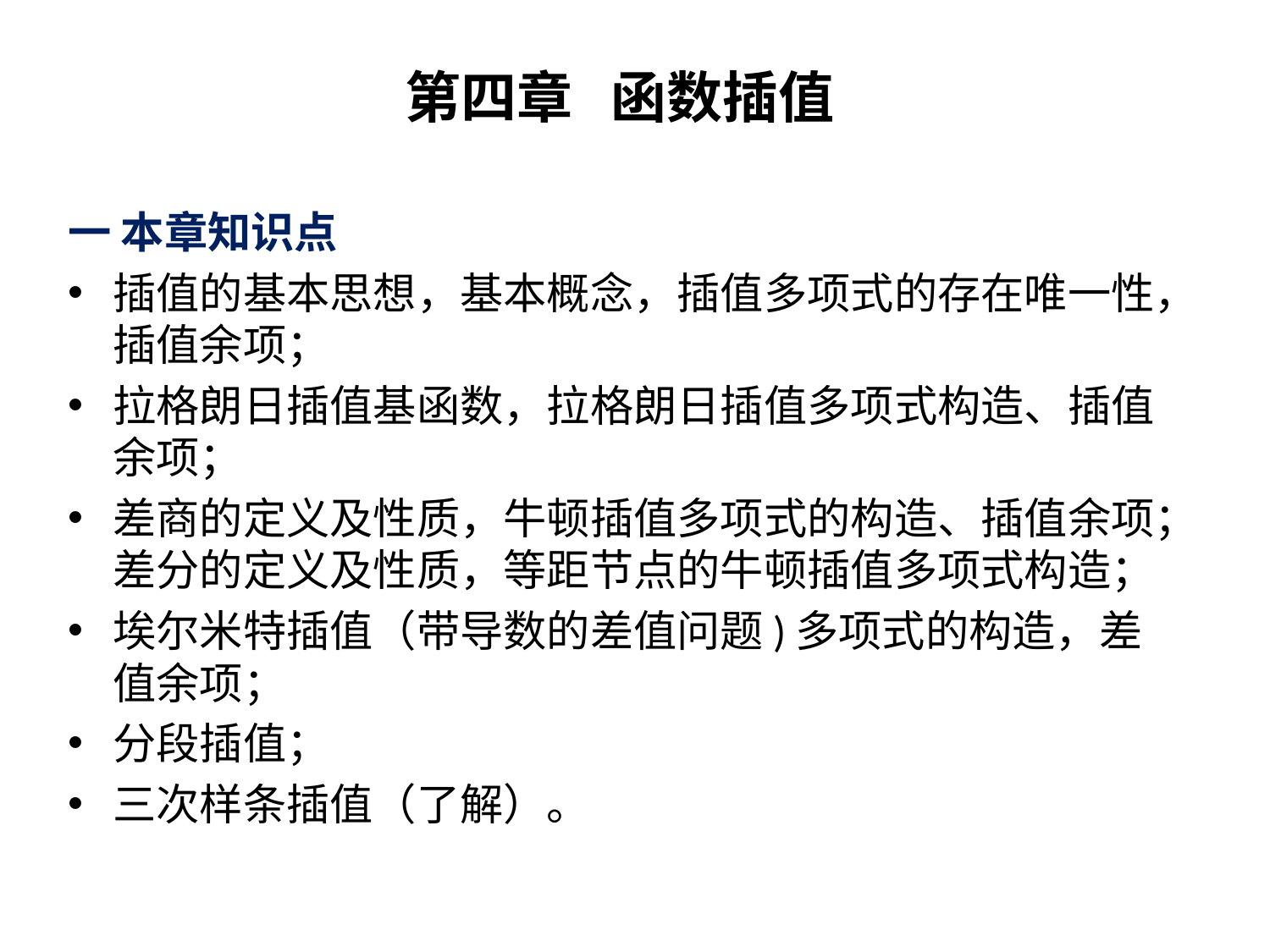

第四章   函数插值
一 本章知识点
插值的基本思想，基本概念，插值多项式的存在唯一性，插值余项；
拉格朗日插值基函数，拉格朗日插值多项式构造、插值余项；
差商的定义及性质，牛顿插值多项式的构造、插值余项；差分的定义及性质，等距节点的牛顿插值多项式构造；
埃尔米特插值（带导数的差值问题)多项式的构造，差值余项；
分段插值；
三次样条插值（了解）。